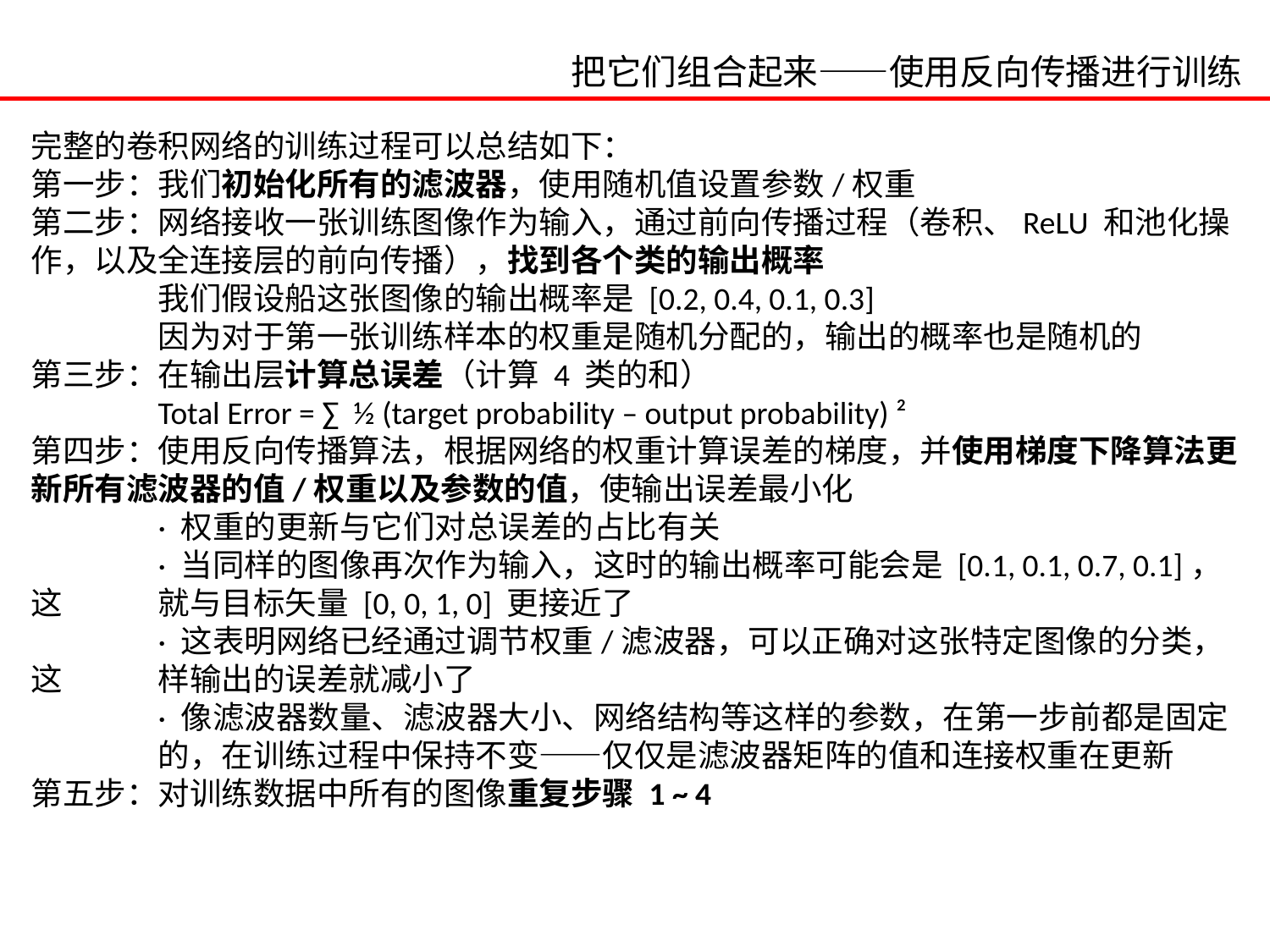

把它们组合起来——使用反向传播进行训练
完整的卷积网络的训练过程可以总结如下：
第一步：我们初始化所有的滤波器，使用随机值设置参数/权重
第二步：网络接收一张训练图像作为输入，通过前向传播过程（卷积、ReLU 和池化操作，以及全连接层的前向传播），找到各个类的输出概率
	我们假设船这张图像的输出概率是 [0.2, 0.4, 0.1, 0.3]
	因为对于第一张训练样本的权重是随机分配的，输出的概率也是随机的
第三步：在输出层计算总误差（计算 4 类的和）
	Total Error = ∑  ½ (target probability – output probability) ²
第四步：使用反向传播算法，根据网络的权重计算误差的梯度，并使用梯度下降算法更新所有滤波器的值/权重以及参数的值，使输出误差最小化
	· 权重的更新与它们对总误差的占比有关
	· 当同样的图像再次作为输入，这时的输出概率可能会是 [0.1, 0.1, 0.7, 0.1]，这	就与目标矢量 [0, 0, 1, 0] 更接近了
	· 这表明网络已经通过调节权重/滤波器，可以正确对这张特定图像的分类，这	样输出的误差就减小了
	· 像滤波器数量、滤波器大小、网络结构等这样的参数，在第一步前都是固定 	的，在训练过程中保持不变——仅仅是滤波器矩阵的值和连接权重在更新
第五步：对训练数据中所有的图像重复步骤 1 ~ 4